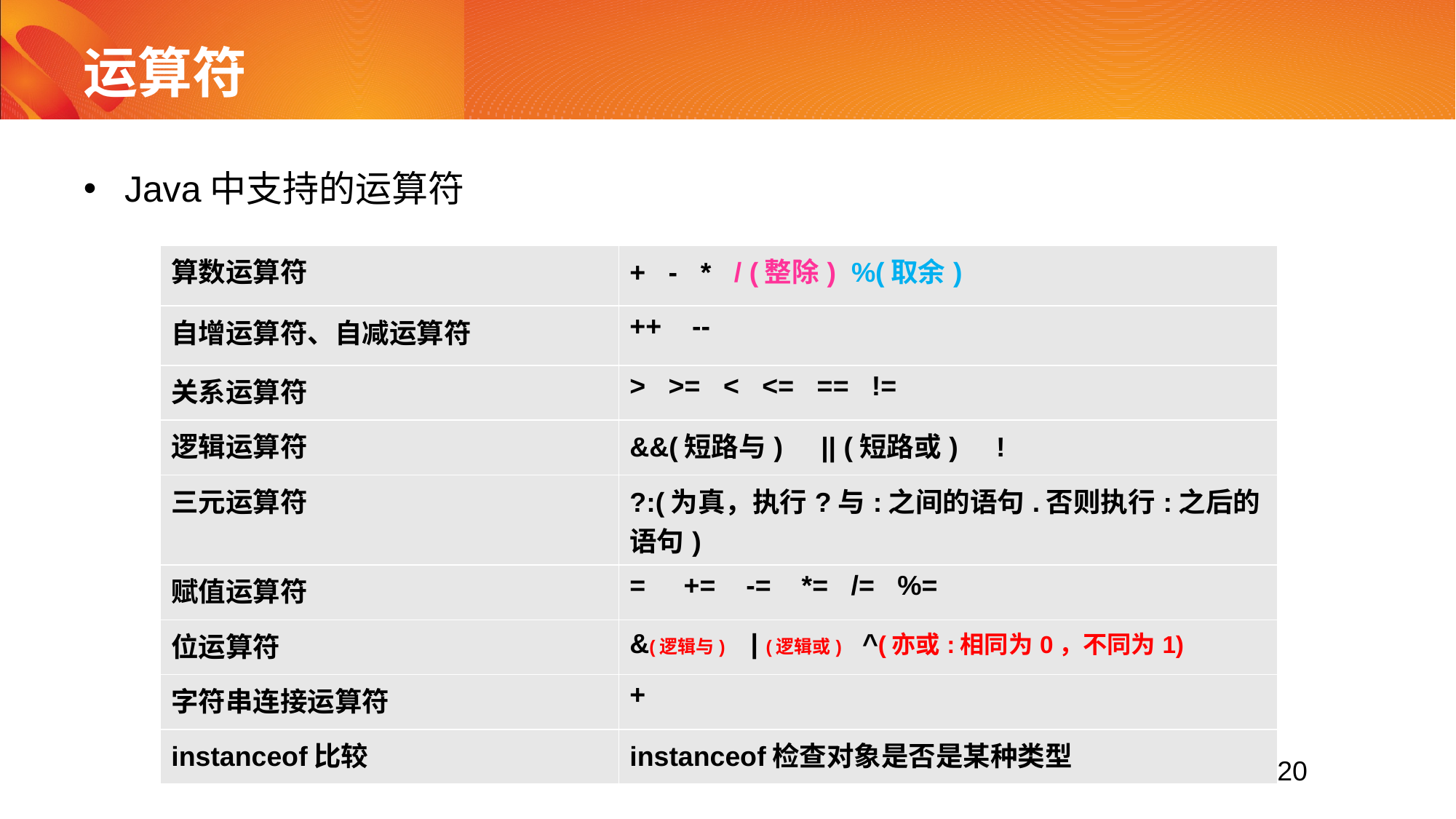

# 运算符
Java中支持的运算符

| 算数运算符 | + - \* / (整除) %(取余) |
| --- | --- |
| 自增运算符、自减运算符 | ++ -- |
| 关系运算符 | > >= < <= == != |
| 逻辑运算符 | &&(短路与) || (短路或) ! |
| 三元运算符 | ?:(为真，执行?与:之间的语句.否则执行:之后的语句) |
| 赋值运算符 | = += -= \*= /= %= |
| 位运算符 | &(逻辑与) | (逻辑或) ^(亦或:相同为0，不同为1) |
| 字符串连接运算符 | + |
| instanceof比较 | instanceof检查对象是否是某种类型 |